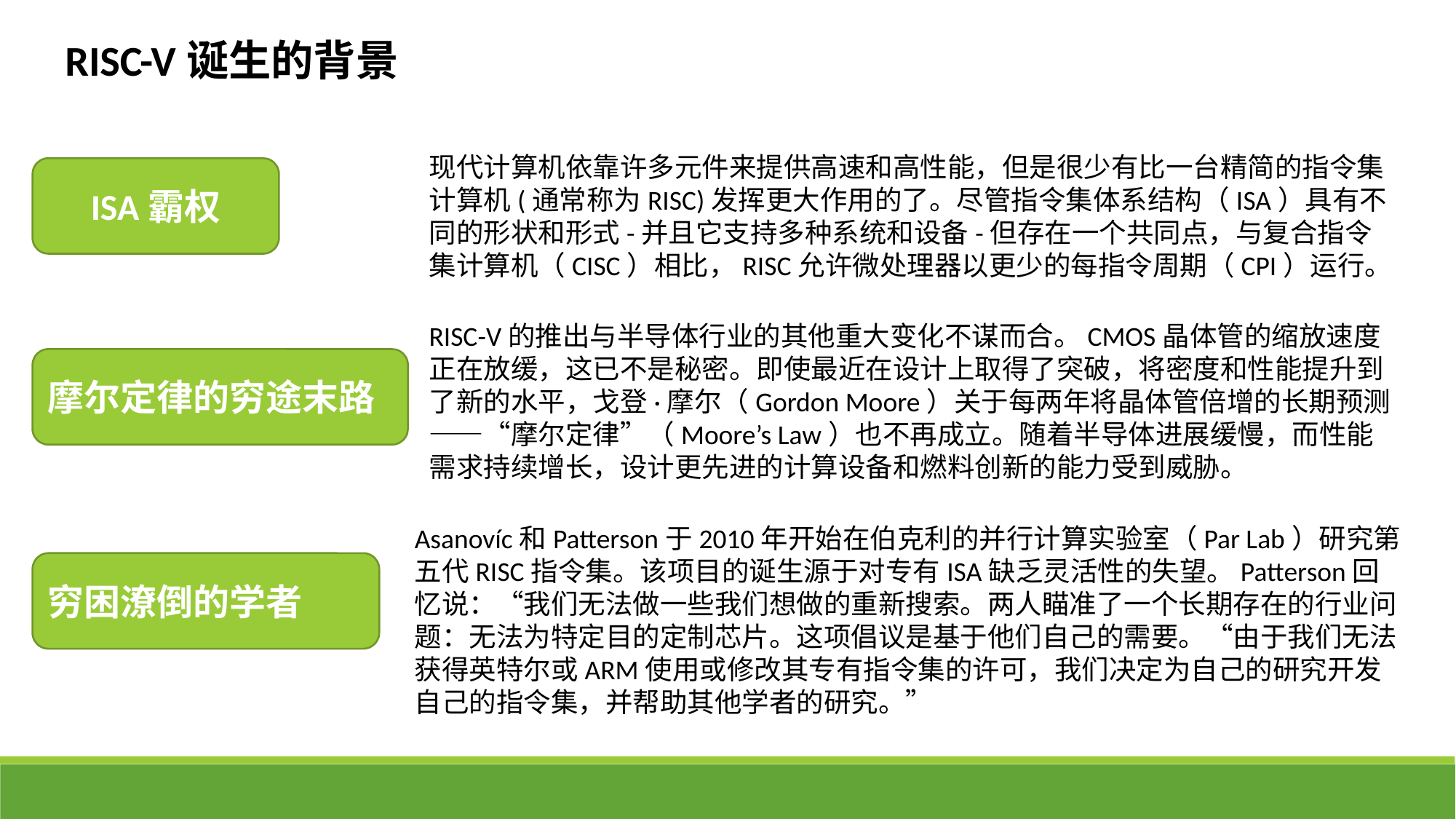

RISC-V诞生的背景
现代计算机依靠许多元件来提供高速和高性能，但是很少有比一台精简的指令集计算机(通常称为RISC)发挥更大作用的了。尽管指令集体系结构（ISA）具有不同的形状和形式-并且它支持多种系统和设备-但存在一个共同点，与复合指令集计算机（CISC）相比，RISC允许微处理器以更少的每指令周期（CPI）运行。
ISA霸权
RISC-V的推出与半导体行业的其他重大变化不谋而合。CMOS晶体管的缩放速度正在放缓，这已不是秘密。即使最近在设计上取得了突破，将密度和性能提升到了新的水平，戈登·摩尔（Gordon Moore）关于每两年将晶体管倍增的长期预测——“摩尔定律”（Moore’s Law）也不再成立。随着半导体进展缓慢，而性能需求持续增长，设计更先进的计算设备和燃料创新的能力受到威胁。
摩尔定律的穷途末路
Asanovíc和Patterson于2010年开始在伯克利的并行计算实验室（Par Lab）研究第五代RISC指令集。该项目的诞生源于对专有ISA缺乏灵活性的失望。Patterson回忆说：“我们无法做一些我们想做的重新搜索。两人瞄准了一个长期存在的行业问题：无法为特定目的定制芯片。这项倡议是基于他们自己的需要。“由于我们无法获得英特尔或ARM使用或修改其专有指令集的许可，我们决定为自己的研究开发自己的指令集，并帮助其他学者的研究。”
穷困潦倒的学者